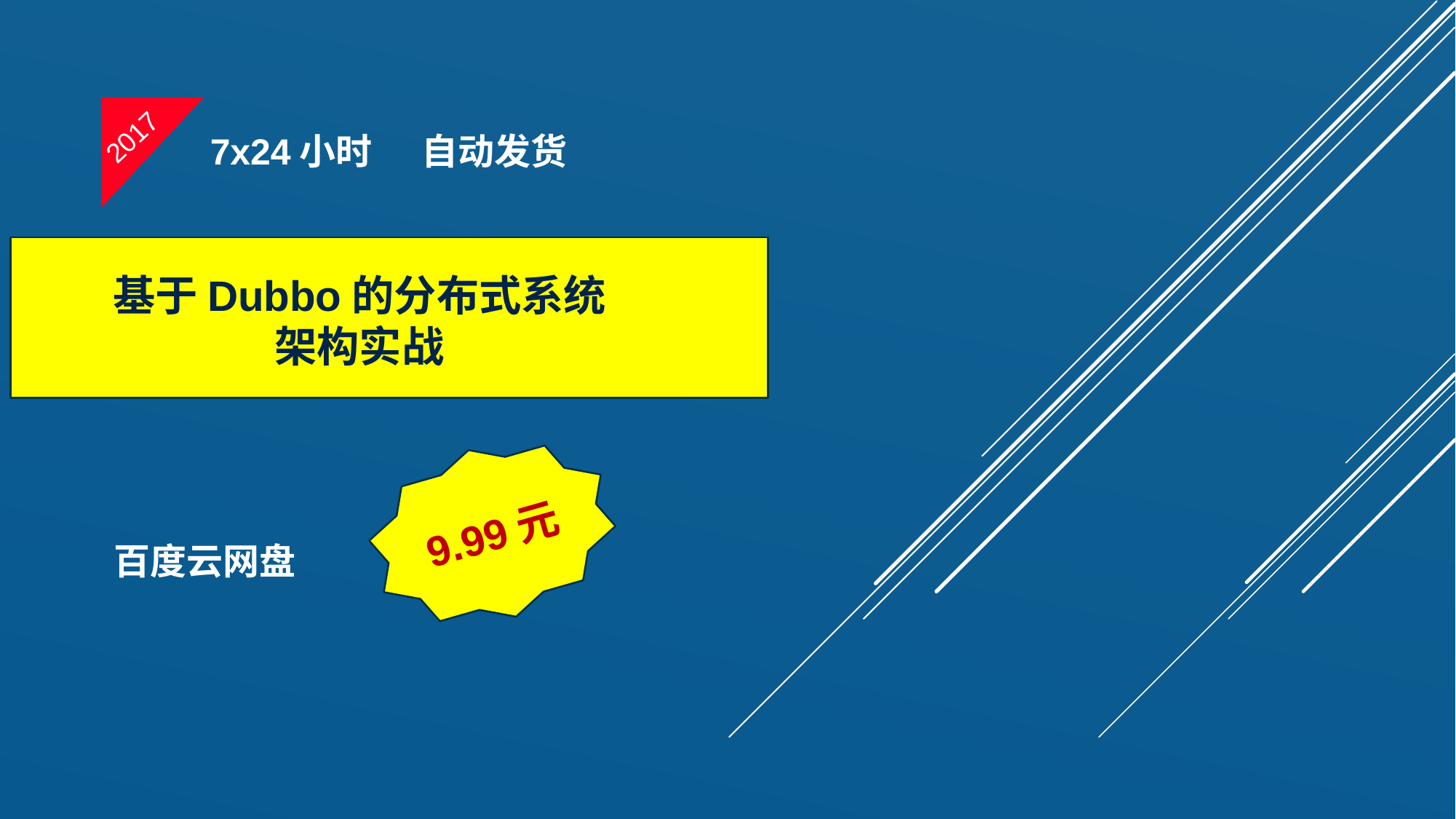

2017
7x24小时      自动发货

基于Dubbo的分布式系统
架构实战
9.99元
百度云网盘